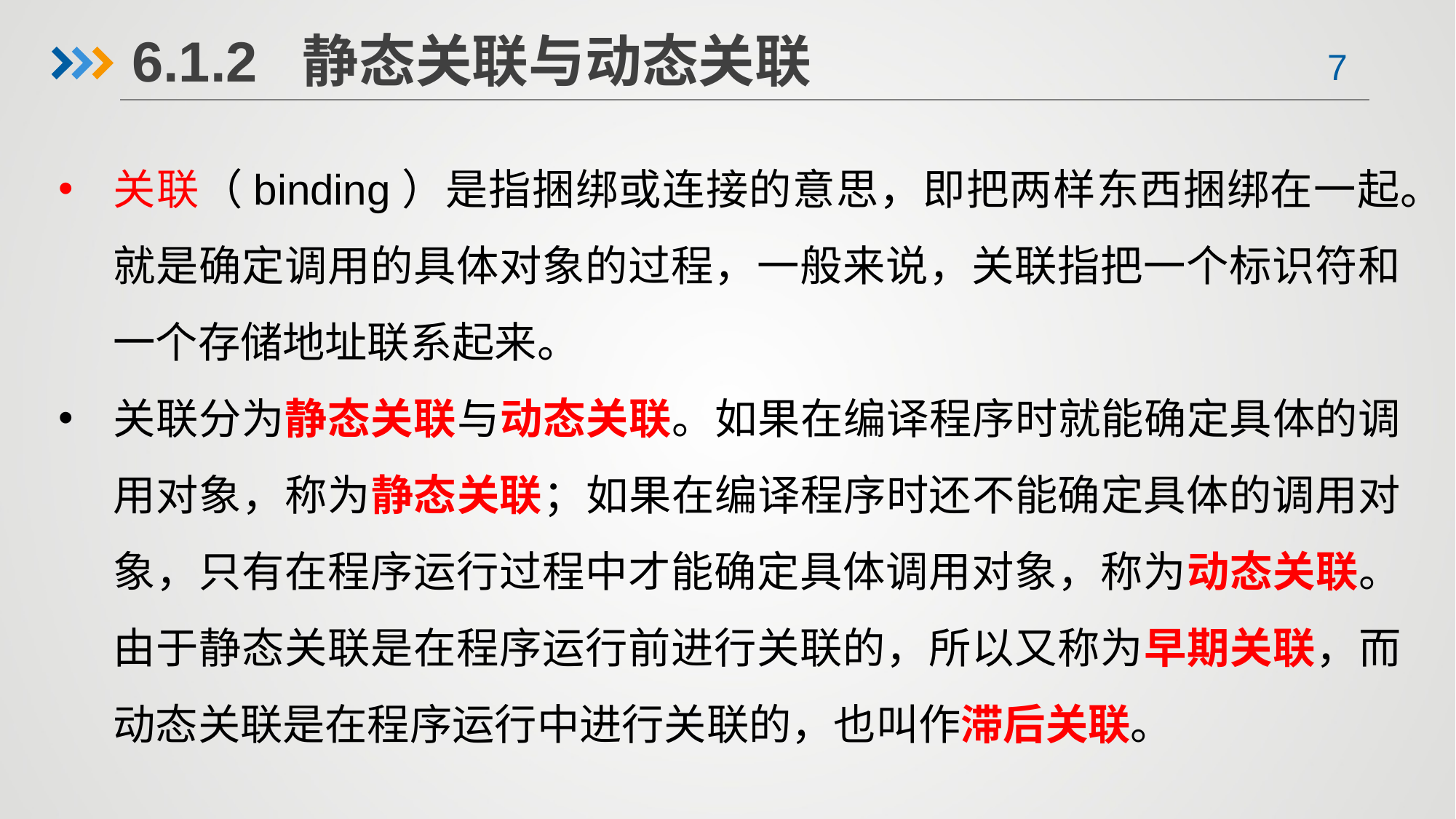

6.1.2  静态关联与动态关联
关联（binding）是指捆绑或连接的意思，即把两样东西捆绑在一起。就是确定调用的具体对象的过程，一般来说，关联指把一个标识符和一个存储地址联系起来。
关联分为静态关联与动态关联。如果在编译程序时就能确定具体的调用对象，称为静态关联；如果在编译程序时还不能确定具体的调用对象，只有在程序运行过程中才能确定具体调用对象，称为动态关联。由于静态关联是在程序运行前进行关联的，所以又称为早期关联，而动态关联是在程序运行中进行关联的，也叫作滞后关联。